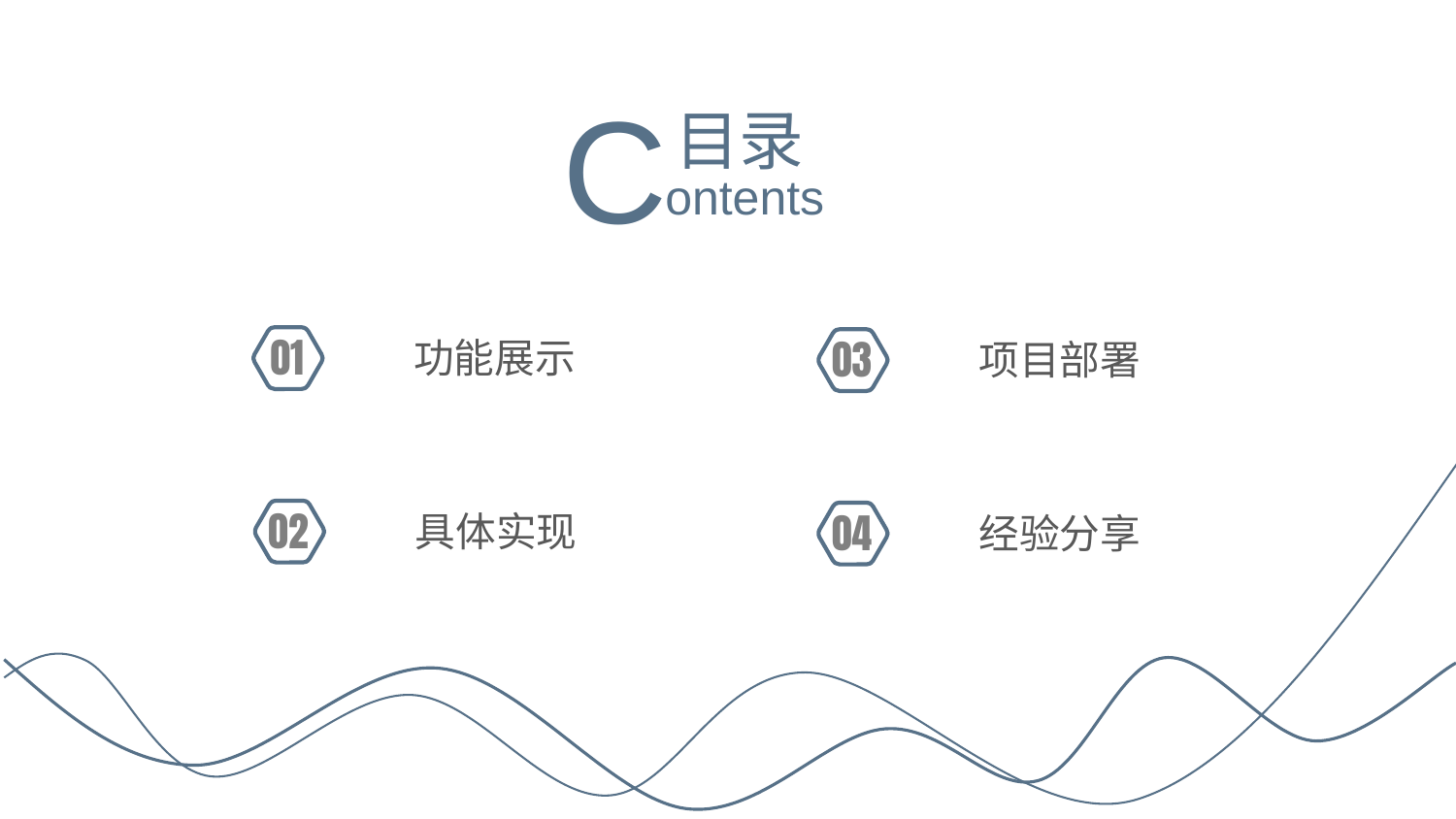

C
目录
ontents
功能展示

01
项目部署

03

具体实现

02
经验分享

04